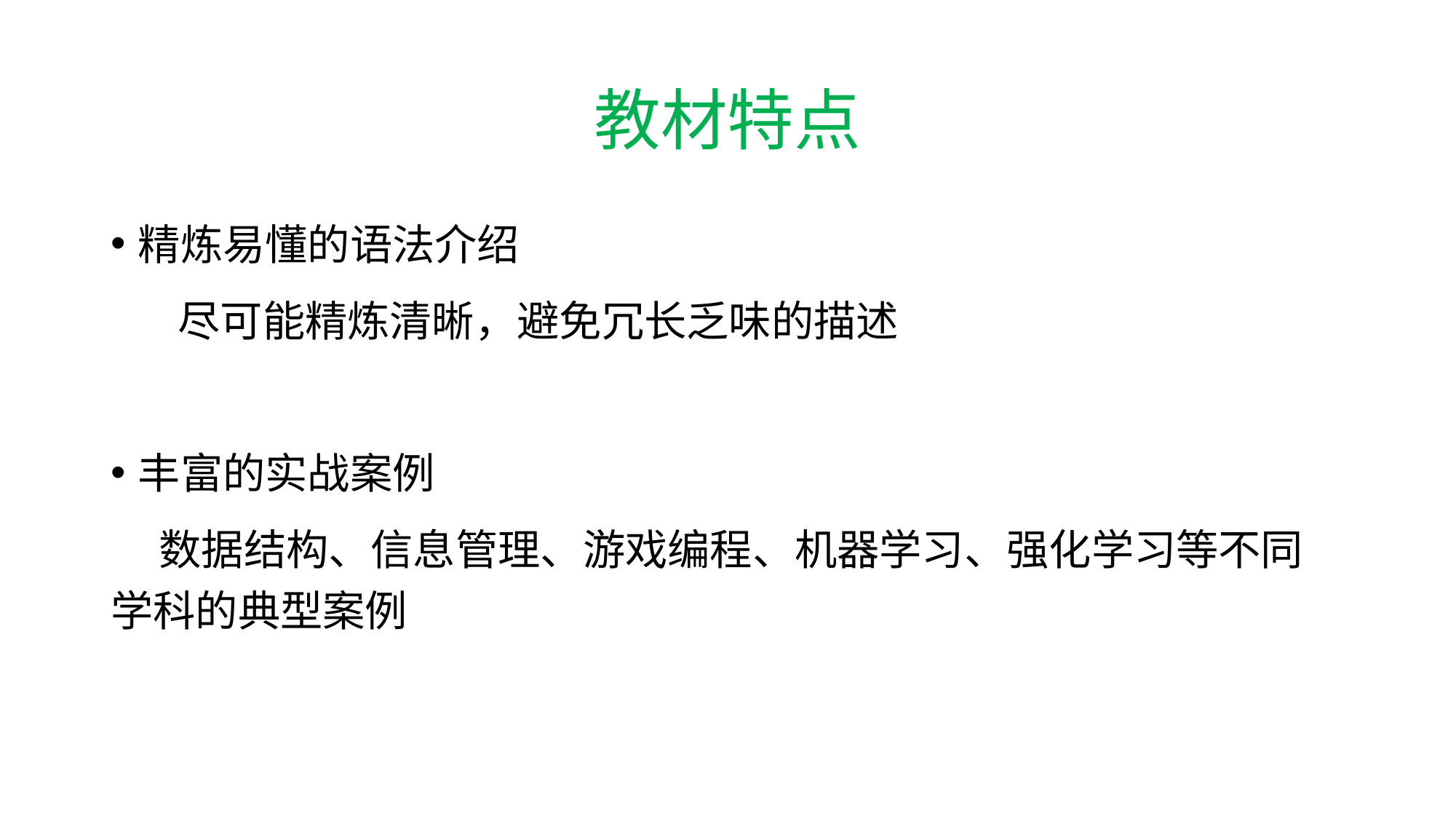

# 教材特点
精炼易懂的语法介绍
      尽可能精炼清晰，避免冗长乏味的描述

丰富的实战案例
    数据结构、信息管理、游戏编程、机器学习、强化学习等不同学科的典型案例